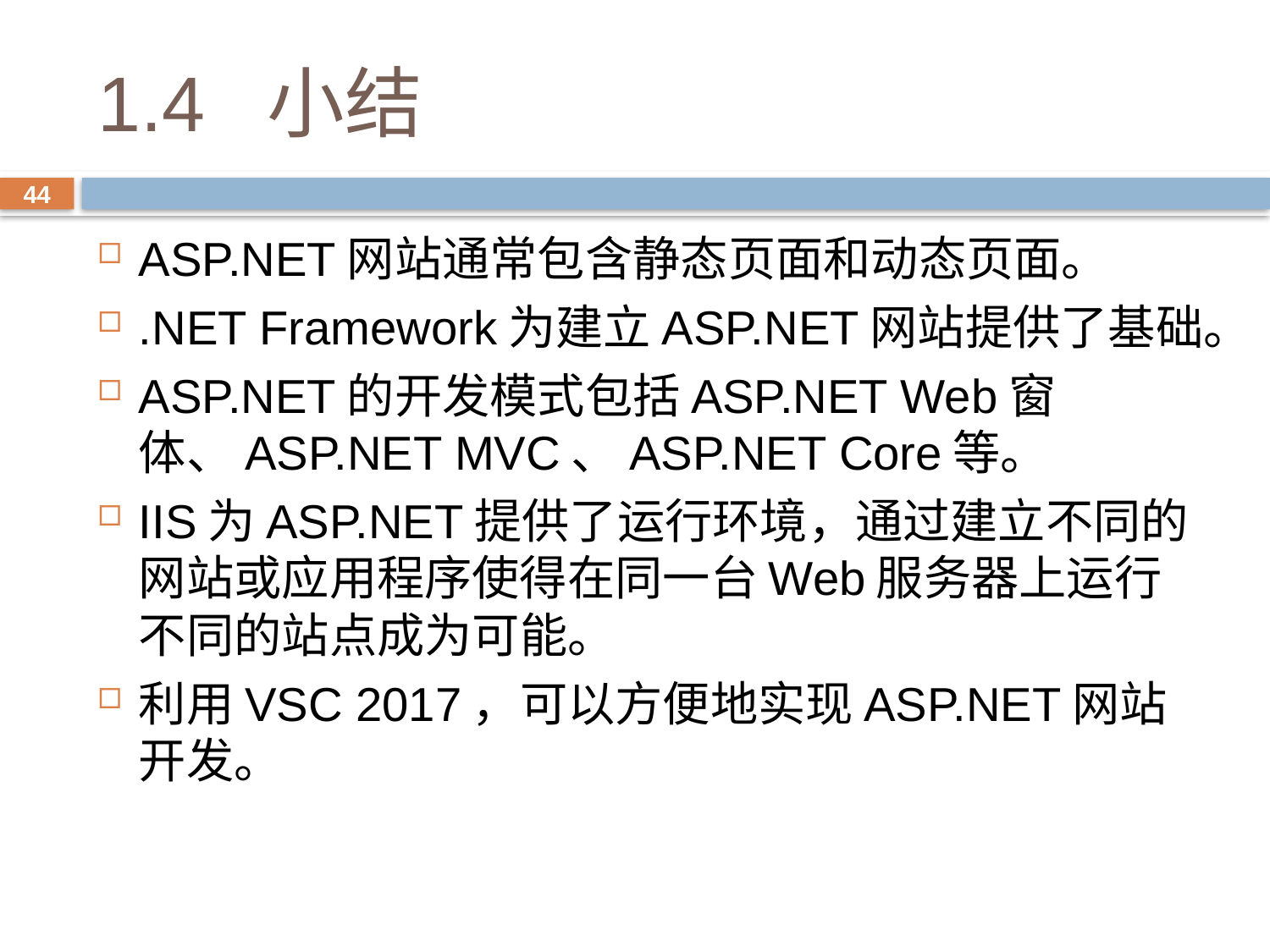

# 1.4  小结
44
ASP.NET网站通常包含静态页面和动态页面。
.NET Framework为建立ASP.NET网站提供了基础。
ASP.NET的开发模式包括ASP.NET Web窗体、ASP.NET MVC、ASP.NET Core等。
IIS为ASP.NET提供了运行环境，通过建立不同的网站或应用程序使得在同一台Web服务器上运行不同的站点成为可能。
利用VSC 2017，可以方便地实现ASP.NET网站开发。